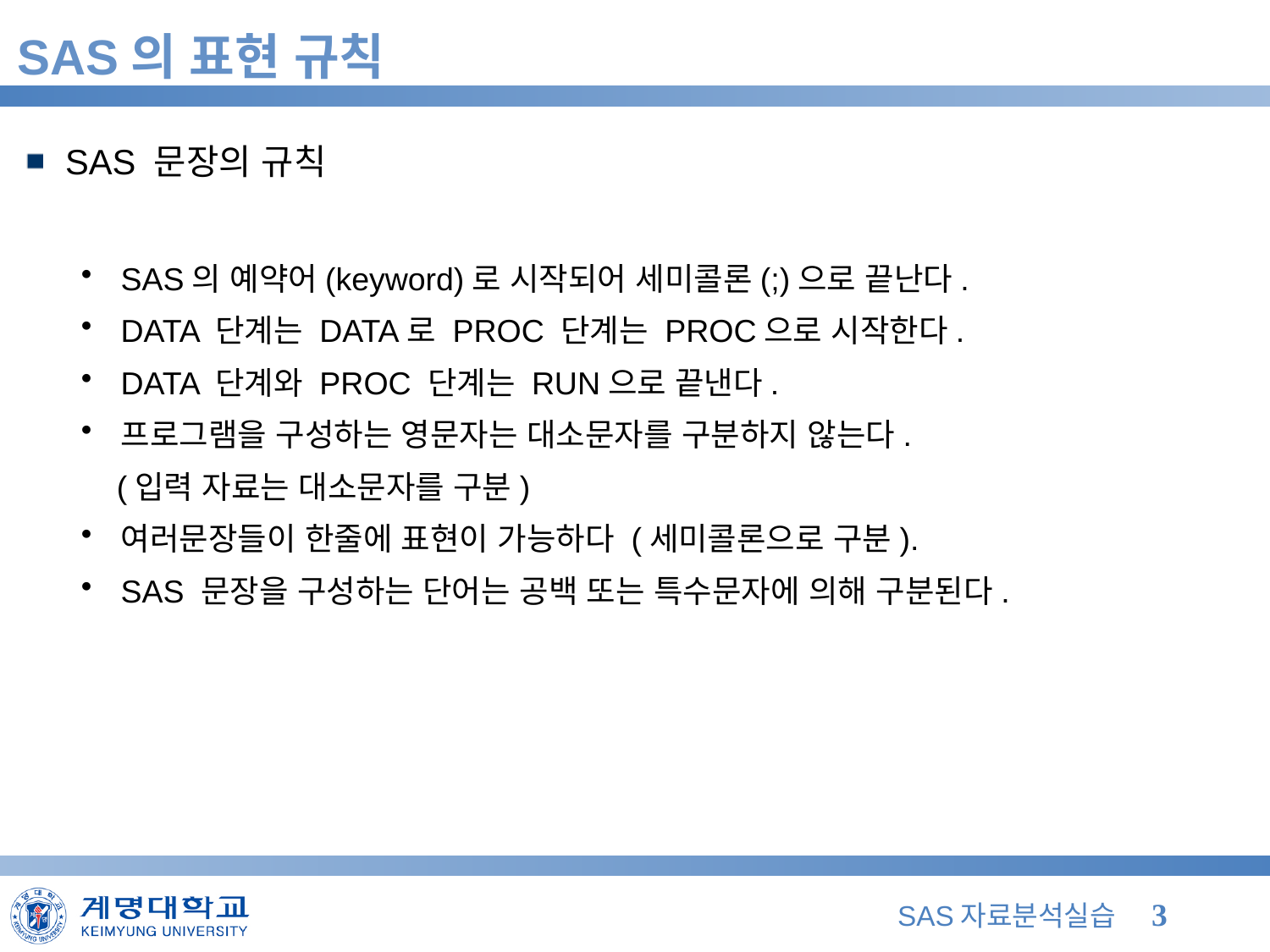

# SAS의 표현 규칙
SAS 문장의 규칙

SAS의 예약어(keyword)로 시작되어 세미콜론(;)으로 끝난다.
DATA 단계는 DATA로 PROC 단계는 PROC으로 시작한다.
DATA 단계와 PROC 단계는 RUN으로 끝낸다.
프로그램을 구성하는 영문자는 대소문자를 구분하지 않는다.
    (입력 자료는 대소문자를 구분)
여러문장들이 한줄에 표현이 가능하다 (세미콜론으로 구분).
SAS 문장을 구성하는 단어는 공백 또는 특수문자에 의해 구분된다.